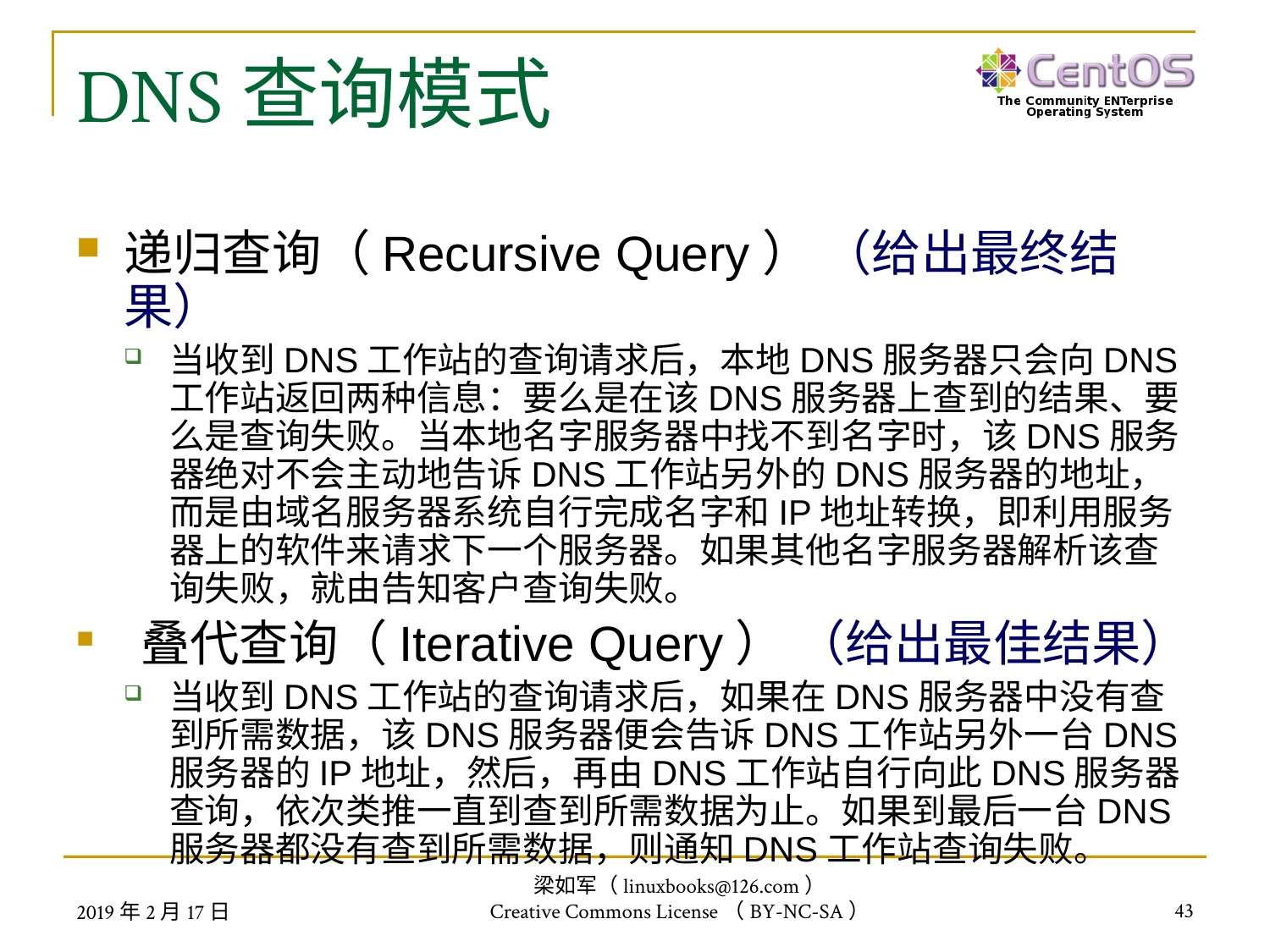

# DNS查询模式
递归查询（Recursive Query） （给出最终结果）
当收到DNS工作站的查询请求后，本地DNS服务器只会向DNS工作站返回两种信息：要么是在该DNS服务器上查到的结果、要么是查询失败。当本地名字服务器中找不到名字时，该DNS服务器绝对不会主动地告诉DNS工作站另外的DNS服务器的地址，而是由域名服务器系统自行完成名字和IP地址转换，即利用服务器上的软件来请求下一个服务器。如果其他名字服务器解析该查询失败，就由告知客户查询失败。
 叠代查询（Iterative Query） （给出最佳结果）
当收到DNS工作站的查询请求后，如果在DNS服务器中没有查到所需数据，该DNS服务器便会告诉DNS工作站另外一台DNS服务器的IP地址，然后，再由DNS工作站自行向此DNS服务器查询，依次类推一直到查到所需数据为止。如果到最后一台DNS服务器都没有查到所需数据，则通知DNS工作站查询失败。

梁如军（linuxbooks@126.com）
Creative Commons License（BY-NC-SA）
2019年2月17日
43